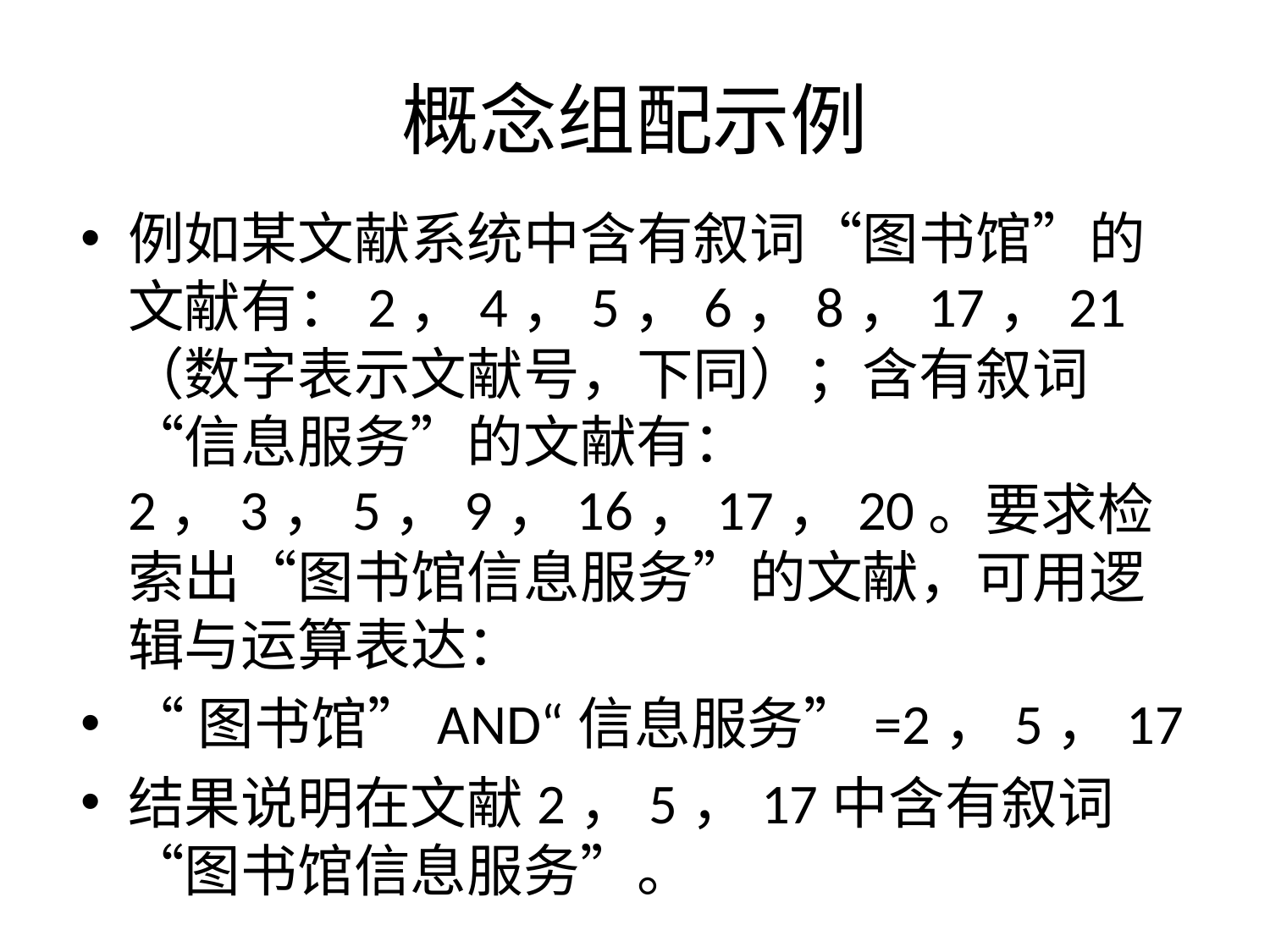

# 概念组配示例
例如某文献系统中含有叙词“图书馆”的文献有：2，4，5，6，8，17，21（数字表示文献号，下同）；含有叙词“信息服务”的文献有：2，3，5，9，16，17，20。要求检索出“图书馆信息服务”的文献，可用逻辑与运算表达：
“图书馆”AND“信息服务”=2，5，17
结果说明在文献2，5，17中含有叙词“图书馆信息服务”。